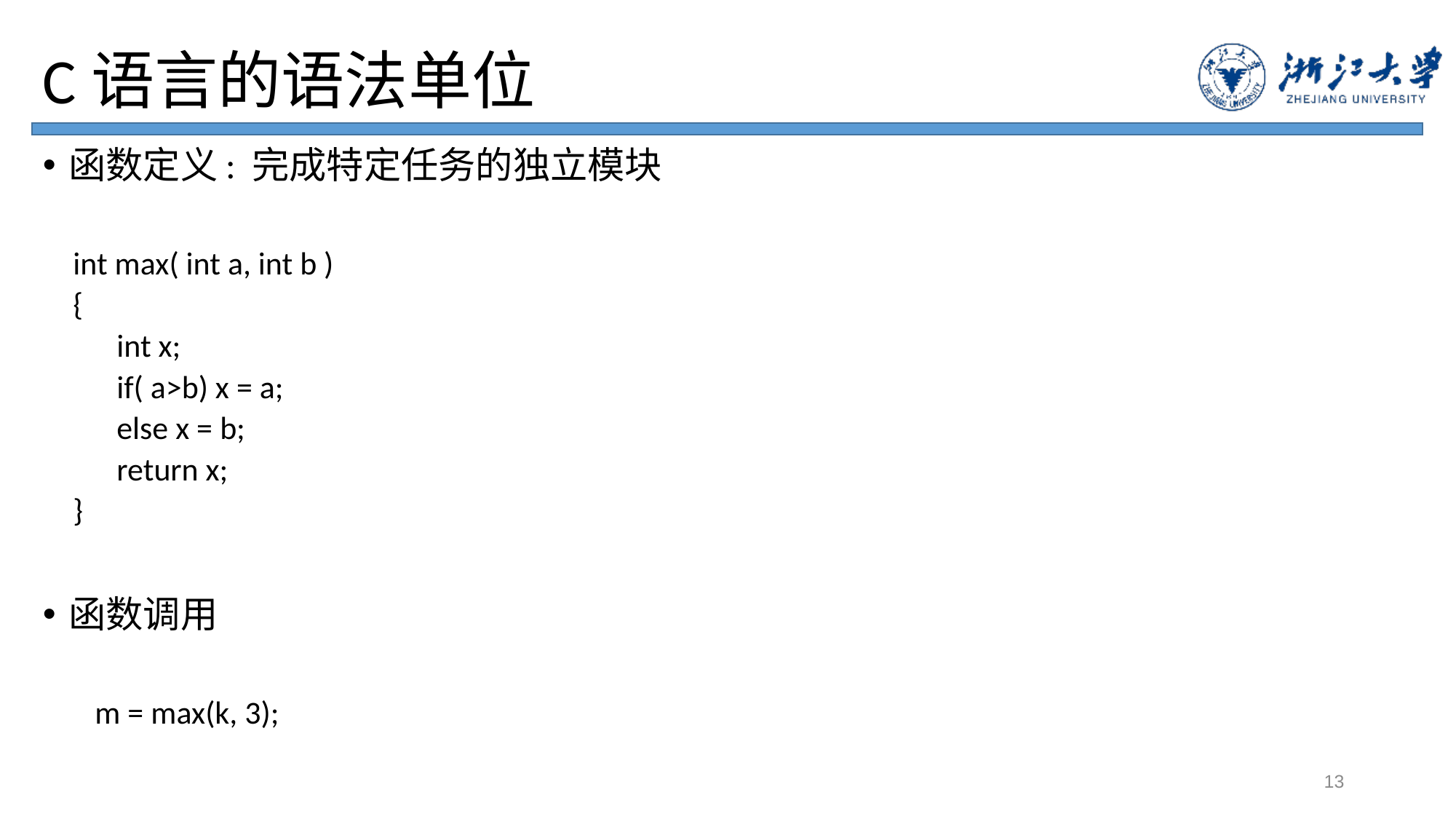

# C语言的语法单位
函数定义: 完成特定任务的独立模块

int max( int a, int b )
{
      int x;
      if( a>b) x = a;
      else x = b;
      return x;
}

函数调用

   m = max(k, 3);

13